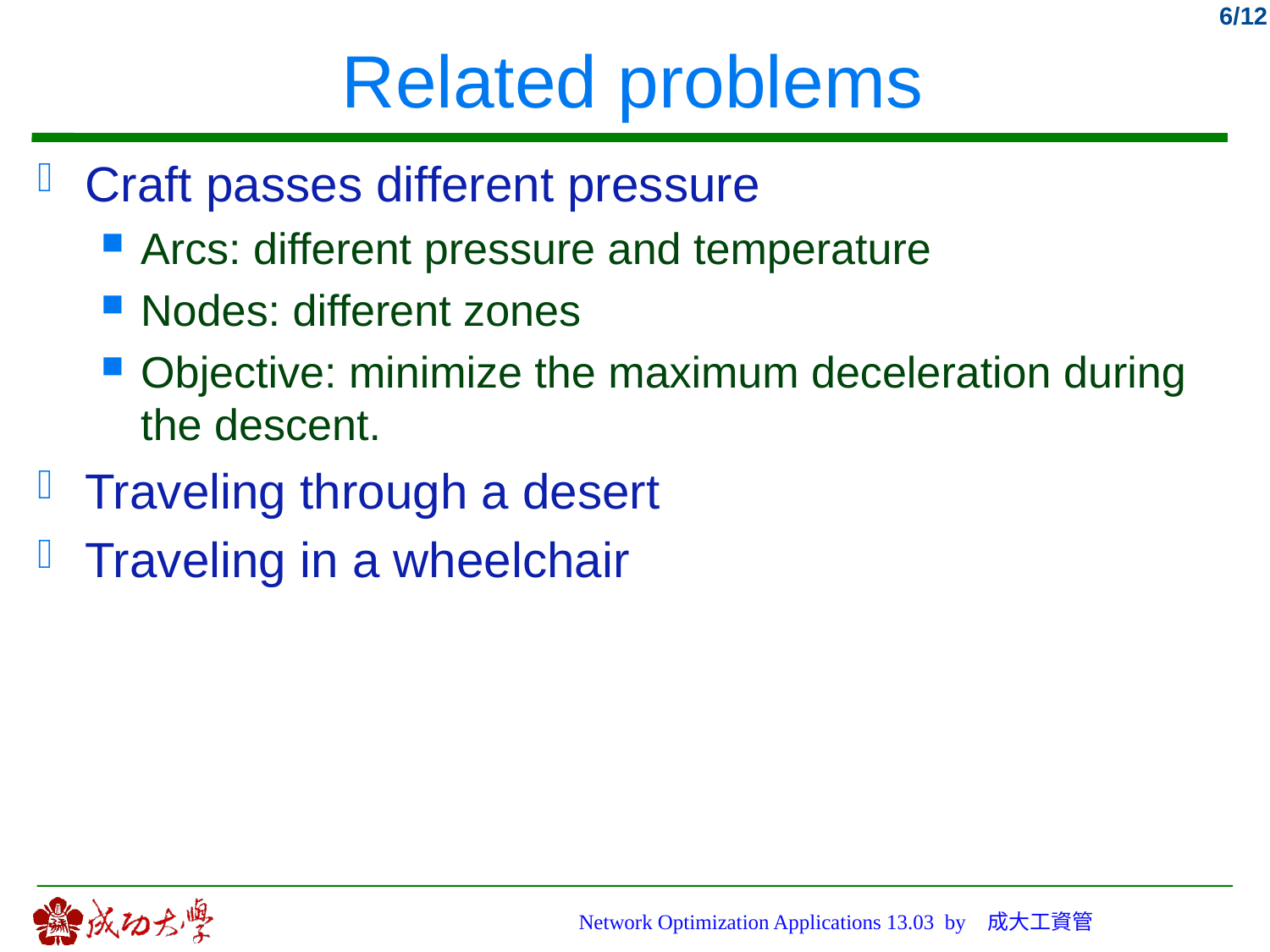

# Related problems
Craft passes different pressure
Arcs: different pressure and temperature
Nodes: different zones
Objective: minimize the maximum deceleration during the descent.
Traveling through a desert
Traveling in a wheelchair
Network Optimization Applications 13.03  by   成大工資管